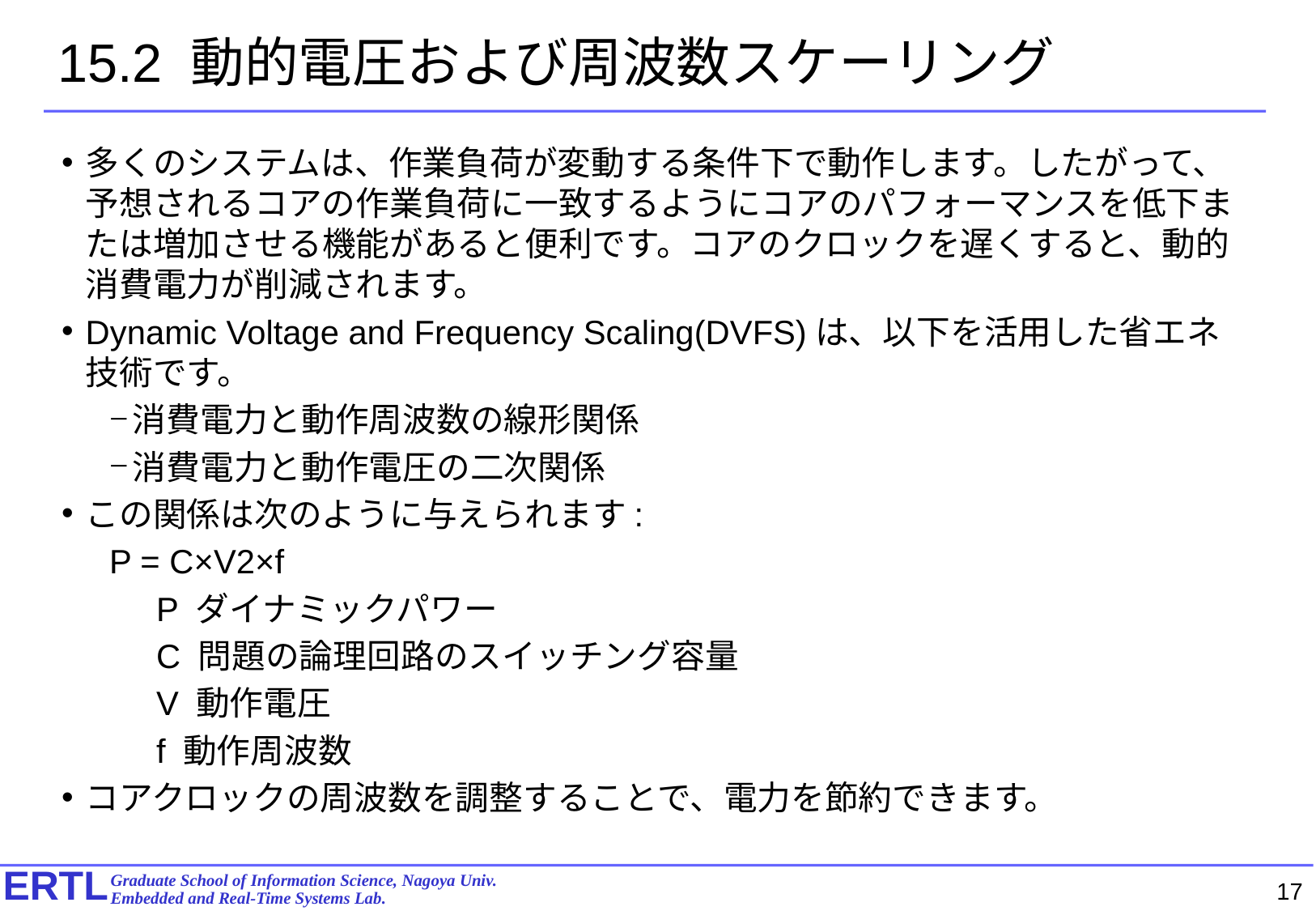

# 15.2 動的電圧および周波数スケーリング
多くのシステムは、作業負荷が変動する条件下で動作します。したがって、予想されるコアの作業負荷に一致するようにコアのパフォーマンスを低下または増加させる機能があると便利です。コアのクロックを遅くすると、動的消費電力が削減されます。
Dynamic Voltage and Frequency Scaling(DVFS)は、以下を活用した省エネ技術です。
消費電力と動作周波数の線形関係
消費電力と動作電圧の二次関係
この関係は次のように与えられます:
P = C×V2×f
P ダイナミックパワー
C 問題の論理回路のスイッチング容量
V 動作電圧
f 動作周波数
コアクロックの周波数を調整することで、電力を節約できます。

17